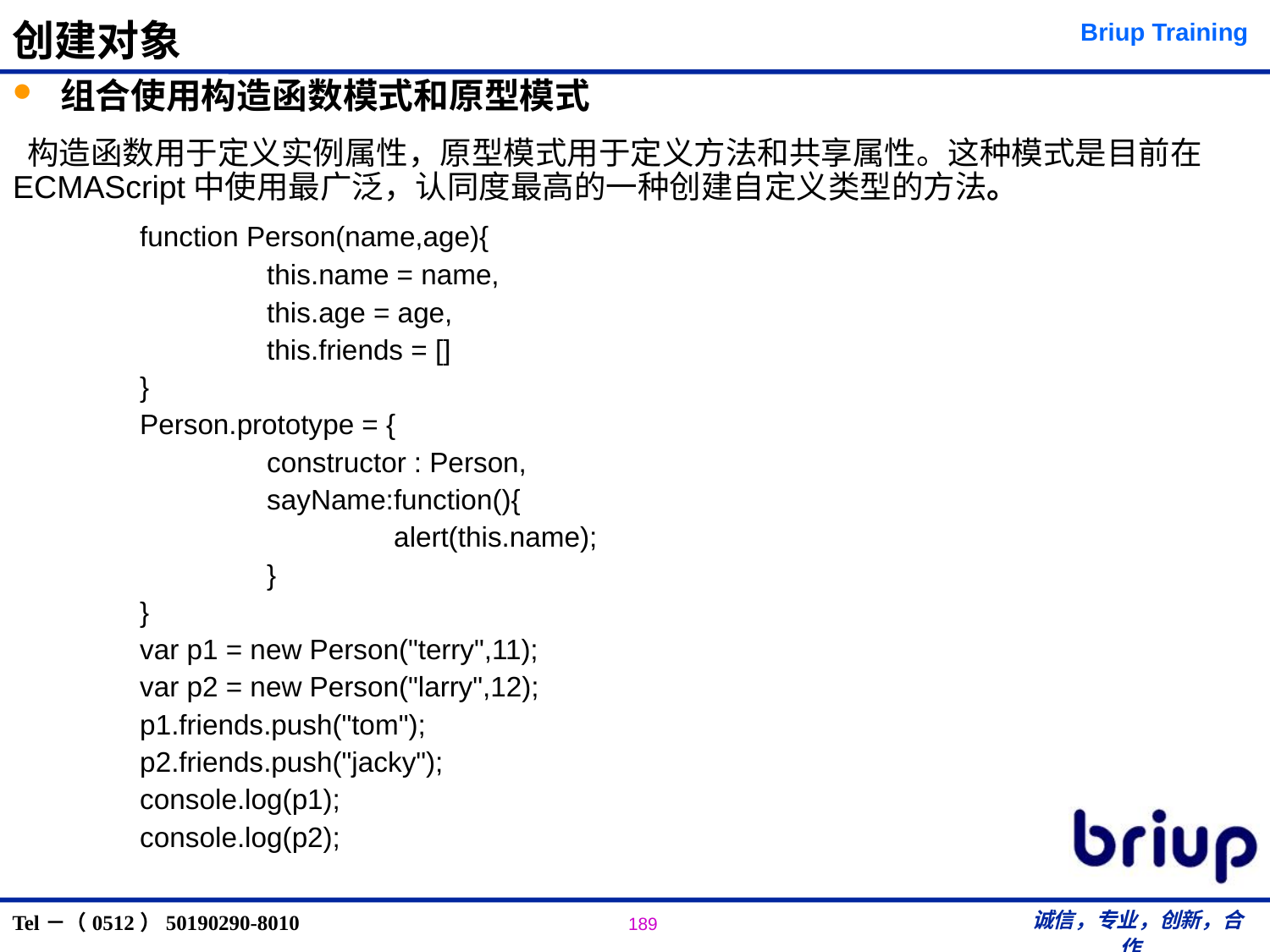

# 创建对象
  组合使用构造函数模式和原型模式
 构造函数用于定义实例属性，原型模式用于定义方法和共享属性。这种模式是目前在ECMAScript中使用最广泛，认同度最高的一种创建自定义类型的方法。
	function Person(name,age){
		this.name = name,
		this.age = age,
		this.friends = []
	}
	Person.prototype = {
		constructor : Person,
		sayName:function(){
			alert(this.name);
		}
	}
	var p1 = new Person("terry",11);
	var p2 = new Person("larry",12);
	p1.friends.push("tom");
	p2.friends.push("jacky");
	console.log(p1);
	console.log(p2);